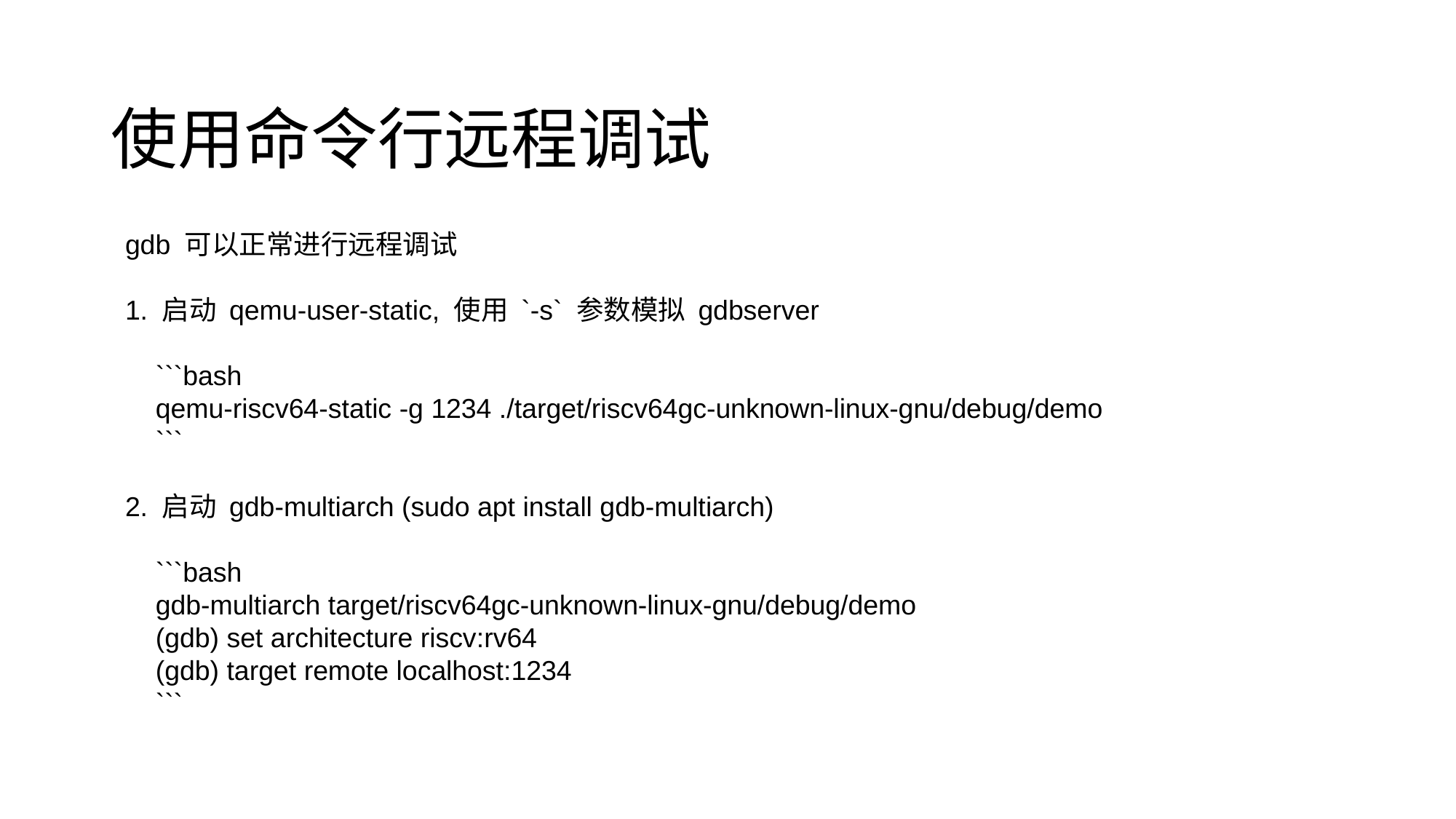

# 使用命令行远程调试

gdb 可以正常进行远程调试

1. 启动 qemu-user-static, 使用 `-s` 参数模拟 gdbserver

    ```bash
    qemu-riscv64-static -g 1234 ./target/riscv64gc-unknown-linux-gnu/debug/demo
    ```

2. 启动 gdb-multiarch (sudo apt install gdb-multiarch)

    ```bash
    gdb-multiarch target/riscv64gc-unknown-linux-gnu/debug/demo
    (gdb) set architecture riscv:rv64
    (gdb) target remote localhost:1234
    ```